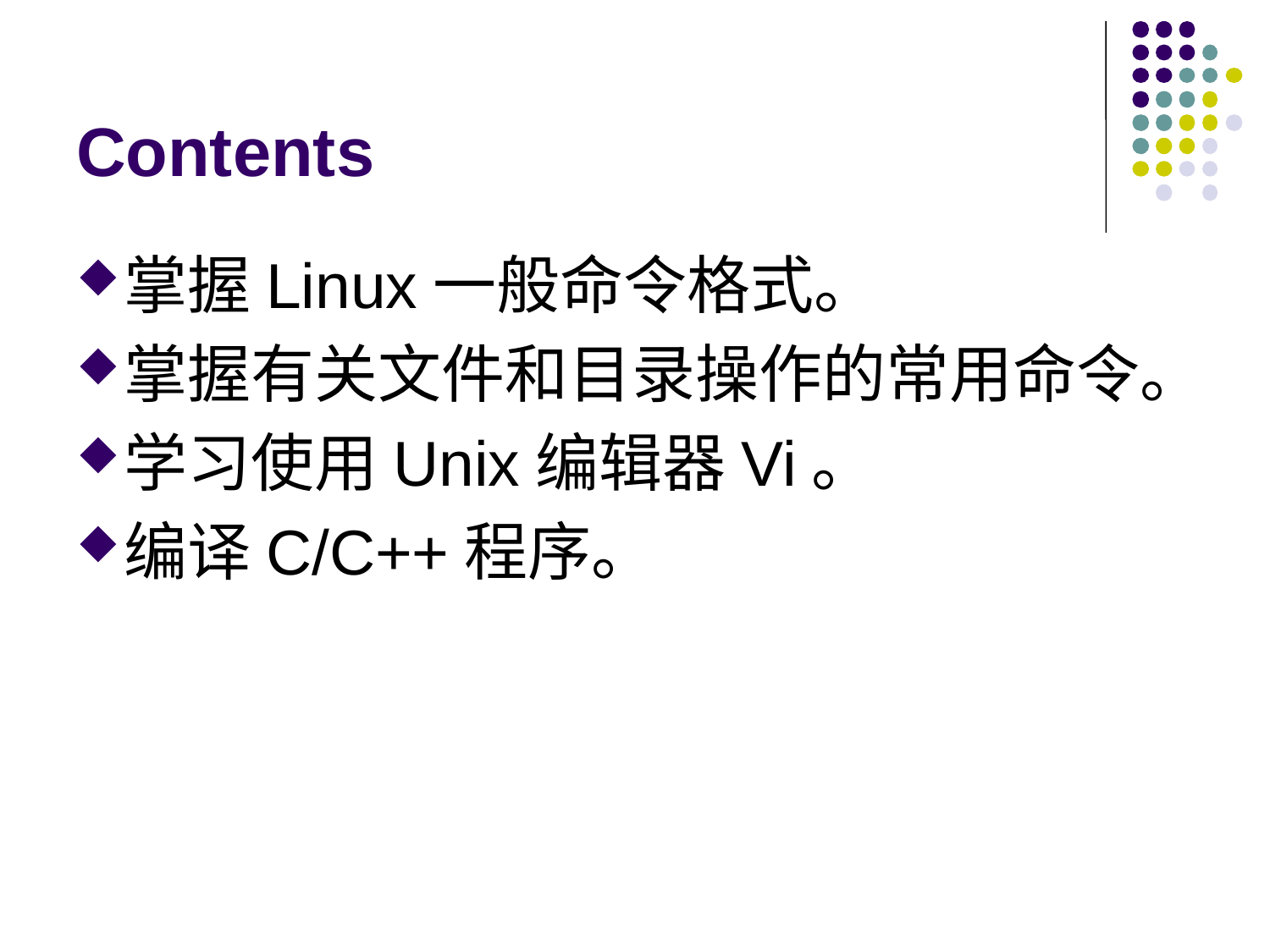

# Contents
掌握Linux一般命令格式。
掌握有关文件和目录操作的常用命令。
学习使用Unix编辑器Vi。
编译C/C++程序。

3